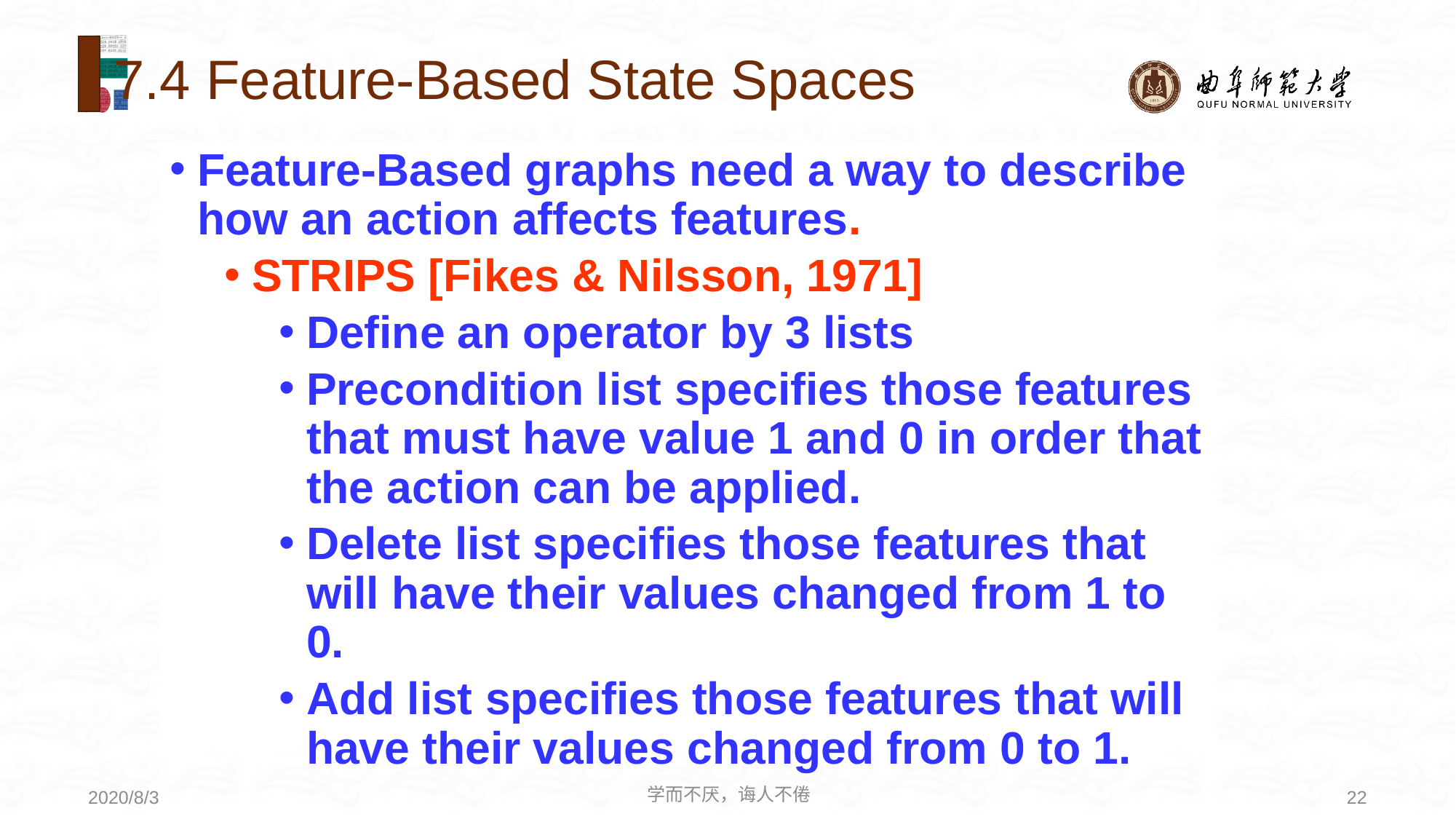

# 7.4 Feature-Based State Spaces
Feature-Based graphs need a way to describe how an action affects features.
STRIPS [Fikes & Nilsson, 1971]
Define an operator by 3 lists
Precondition list specifies those features that must have value 1 and 0 in order that the action can be applied.
Delete list specifies those features that will have their values changed from 1 to 0.
Add list specifies those features that will have their values changed from 0 to 1.
学而不厌，诲人不倦
22
2020/8/3